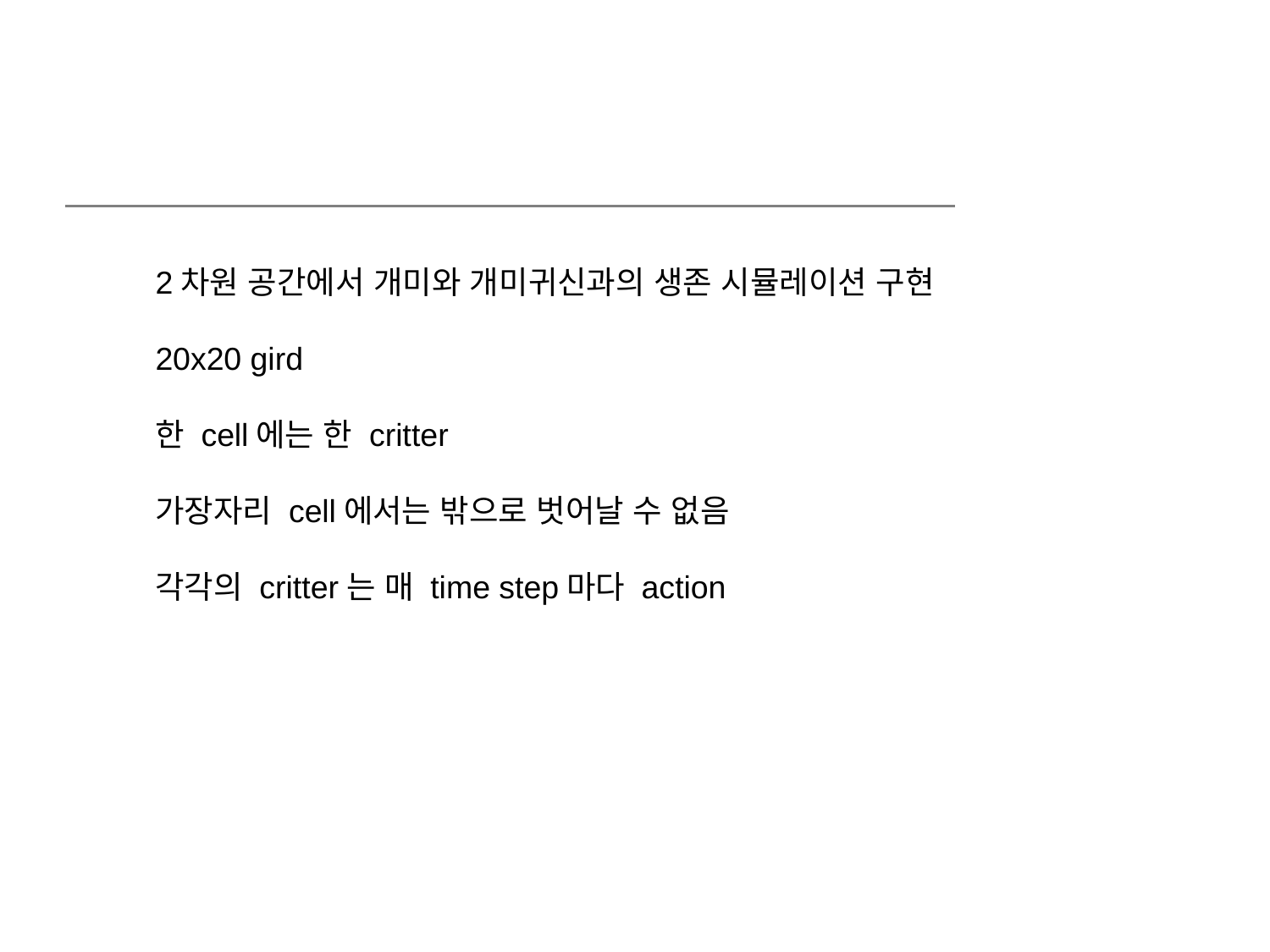

#
2차원 공간에서 개미와 개미귀신과의 생존 시뮬레이션 구현

20x20 gird

한 cell에는 한 critter

가장자리 cell에서는 밖으로 벗어날 수 없음

각각의 critter는 매 time step마다 action